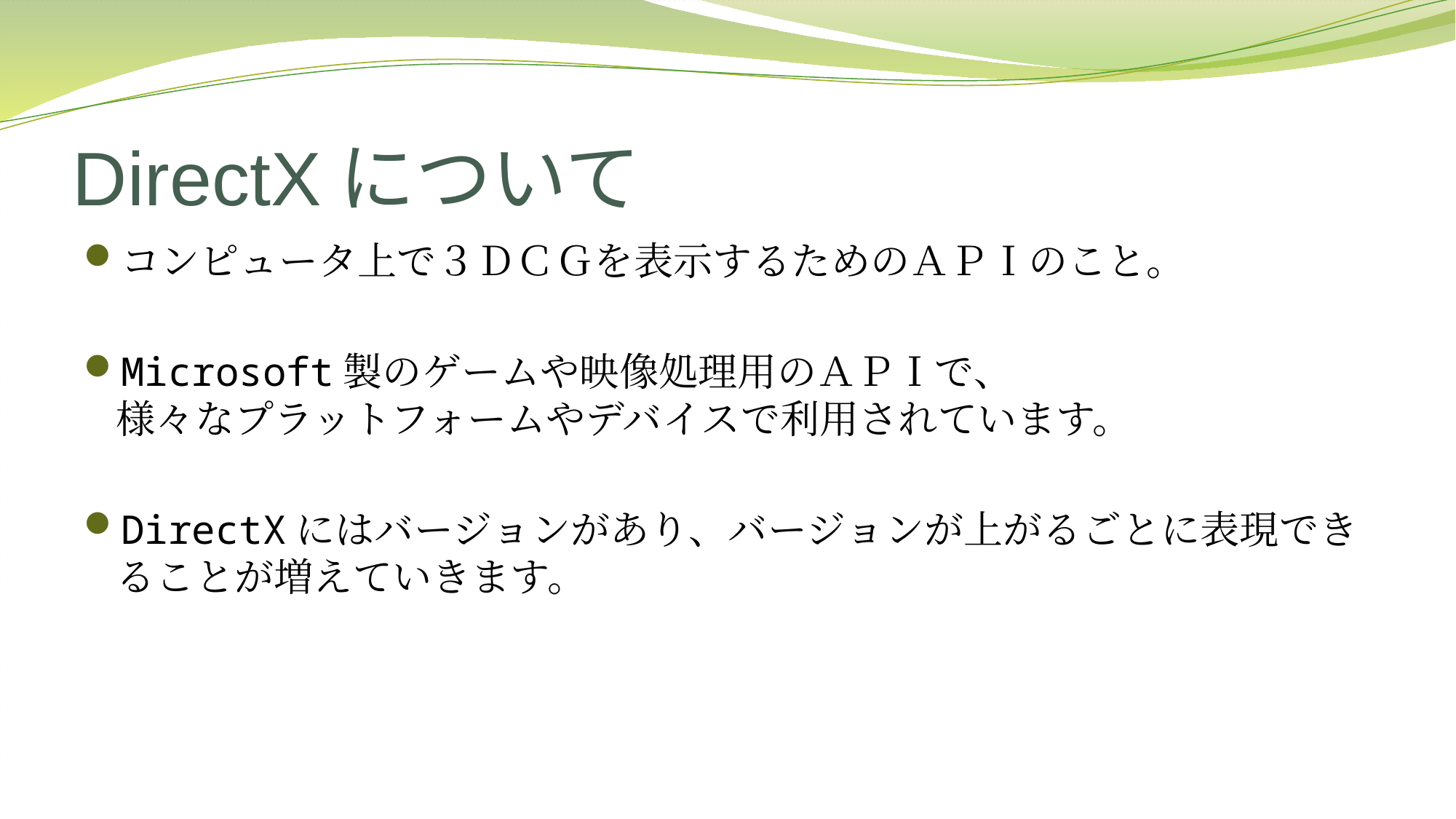

# DirectXについて
コンピュータ上で３ＤＣＧを表示するためのＡＰＩのこと。

Microsoft製のゲームや映像処理用のＡＰＩで、
様々なプラットフォームやデバイスで利用されています。

DirectXにはバージョンがあり、バージョンが上がるごとに表現できることが増えていきます。